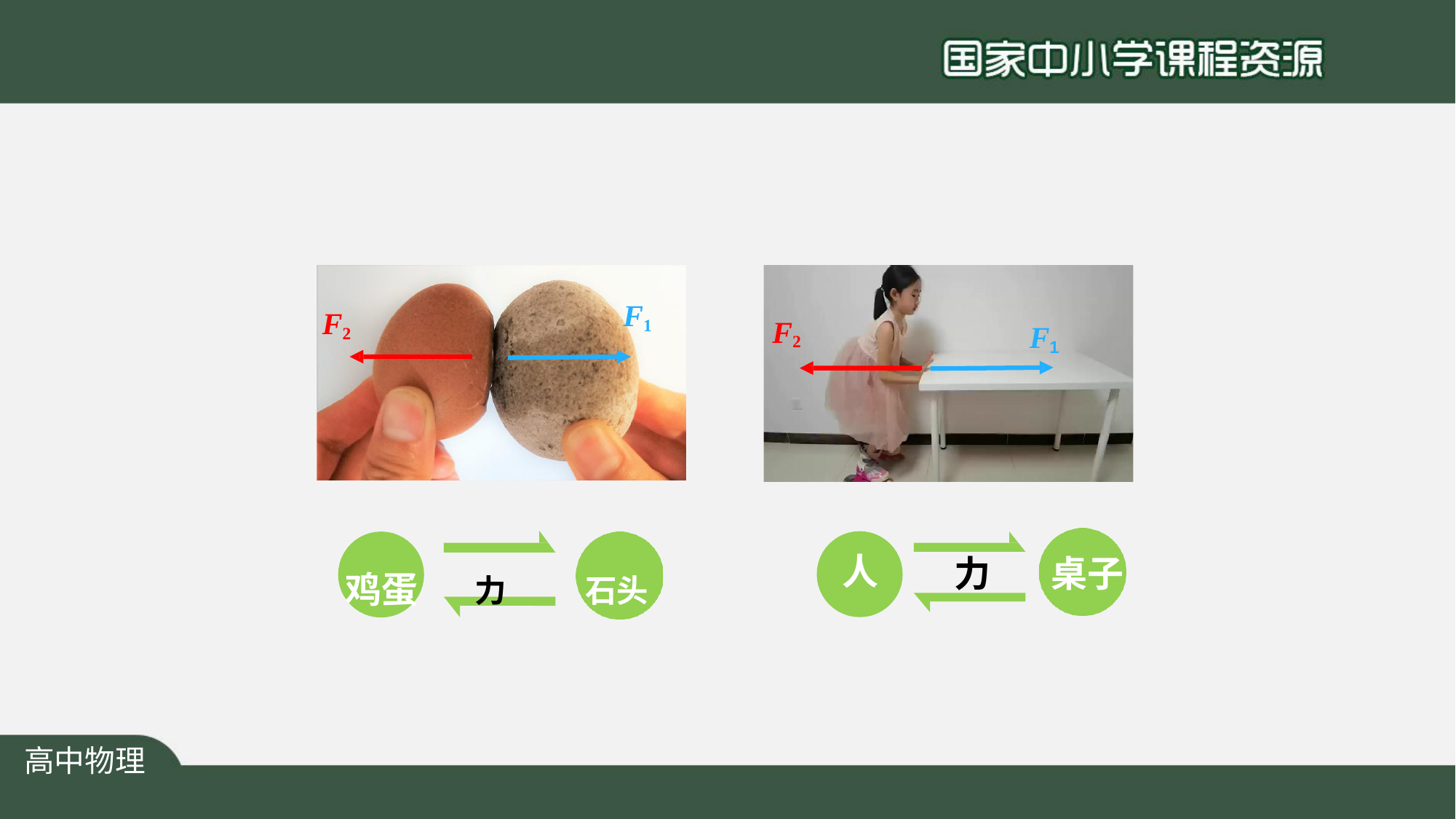

F1
F2
F2
F1

人
鸡蛋	力	石头
力	桌子

高中物理